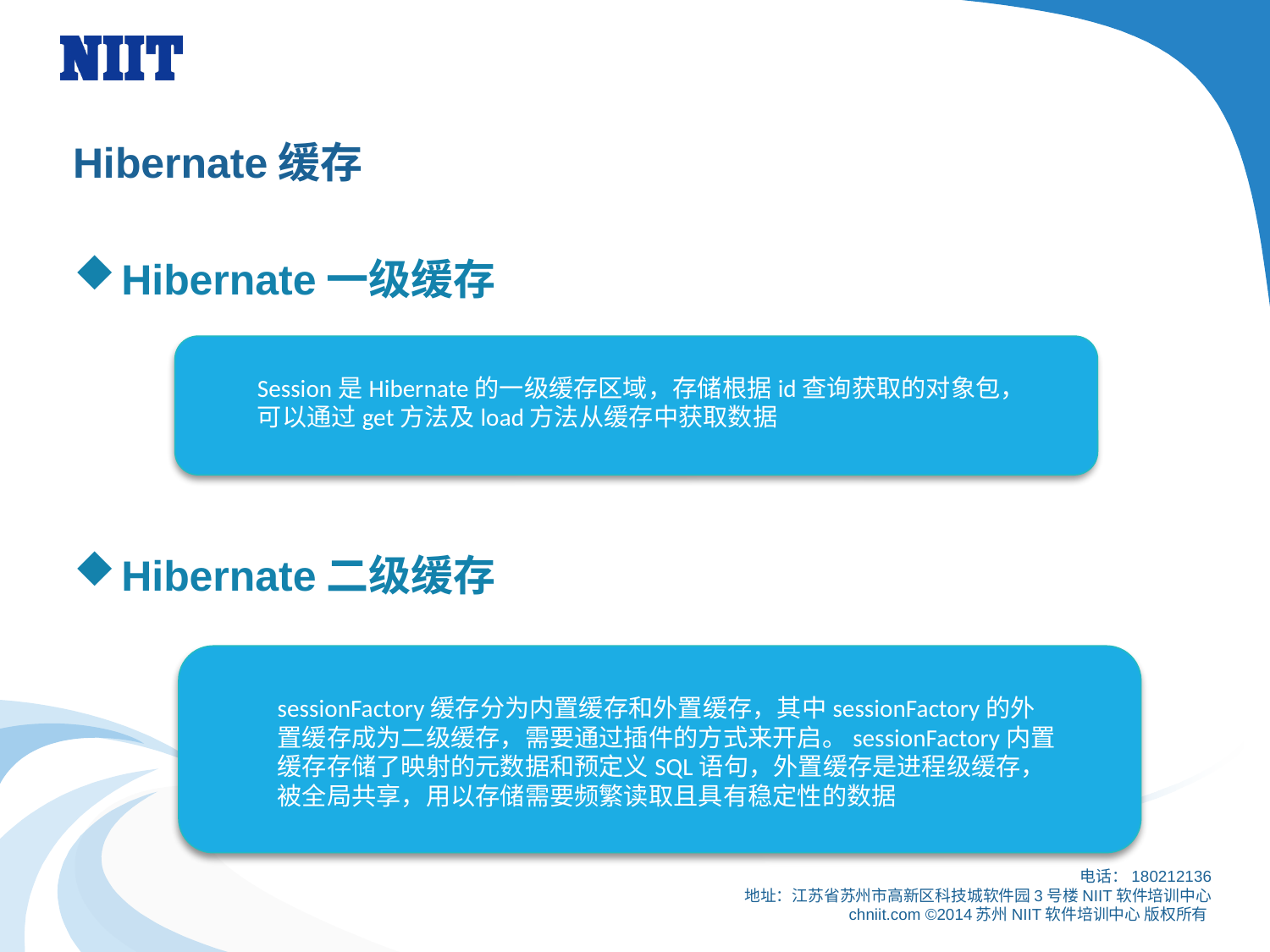

# Hibernate缓存
Hibernate一级缓存

Hibernate二级缓存

Session是Hibernate的一级缓存区域，存储根据id查询获取的对象包，可以通过get方法及load方法从缓存中获取数据

sessionFactory缓存分为内置缓存和外置缓存，其中sessionFactory的外置缓存成为二级缓存，需要通过插件的方式来开启。sessionFactory内置缓存存储了映射的元数据和预定义SQL语句，外置缓存是进程级缓存，被全局共享，用以存储需要频繁读取且具有稳定性的数据